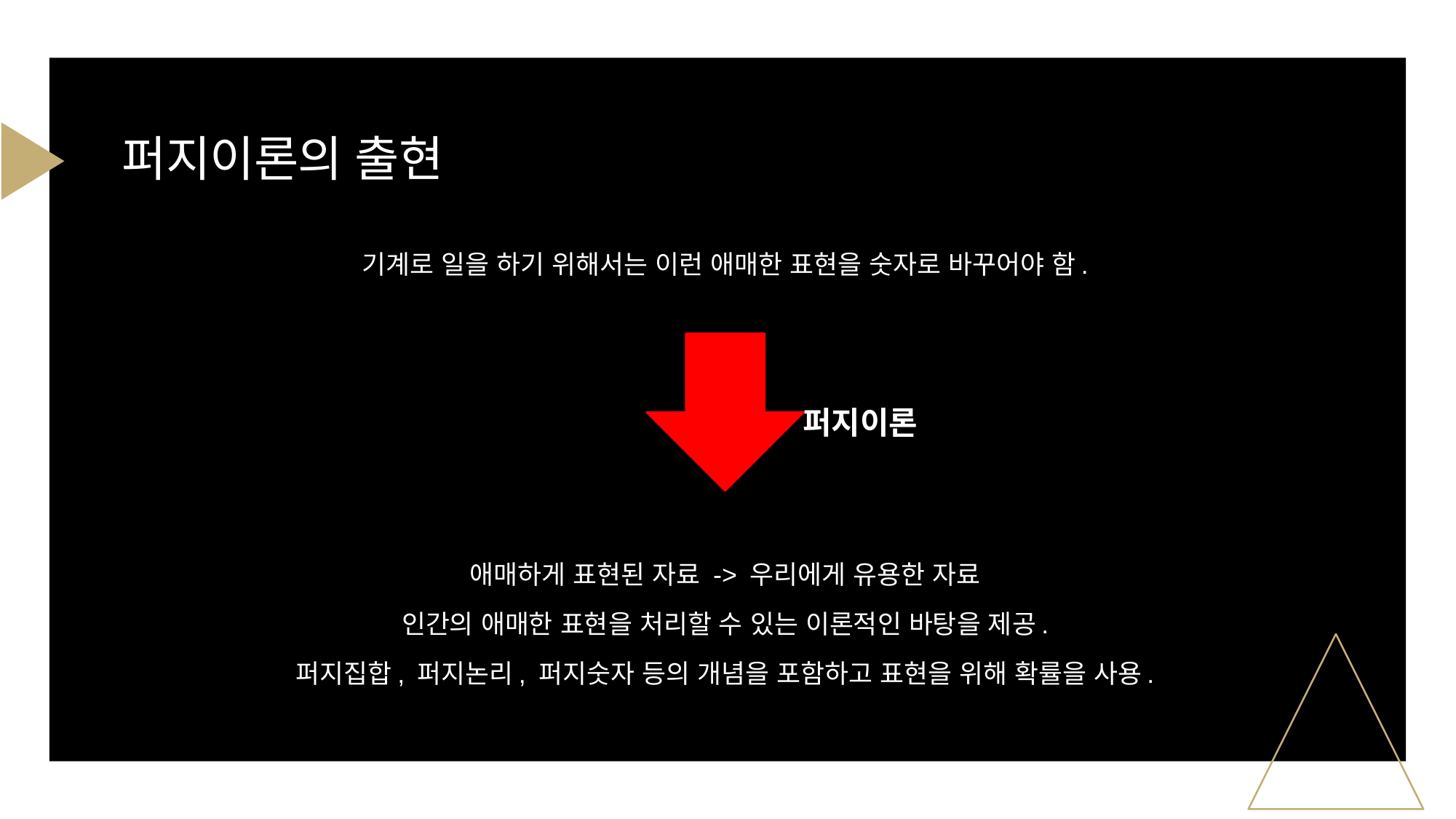

# 퍼지이론의 출현
기계로 일을 하기 위해서는 이런 애매한 표현을 숫자로 바꾸어야 함.

                               퍼지이론

애매하게 표현된 자료 -> 우리에게 유용한 자료
인간의 애매한 표현을 처리할 수 있는 이론적인 바탕을 제공.
퍼지집합, 퍼지논리, 퍼지숫자 등의 개념을 포함하고 표현을 위해 확률을 사용.